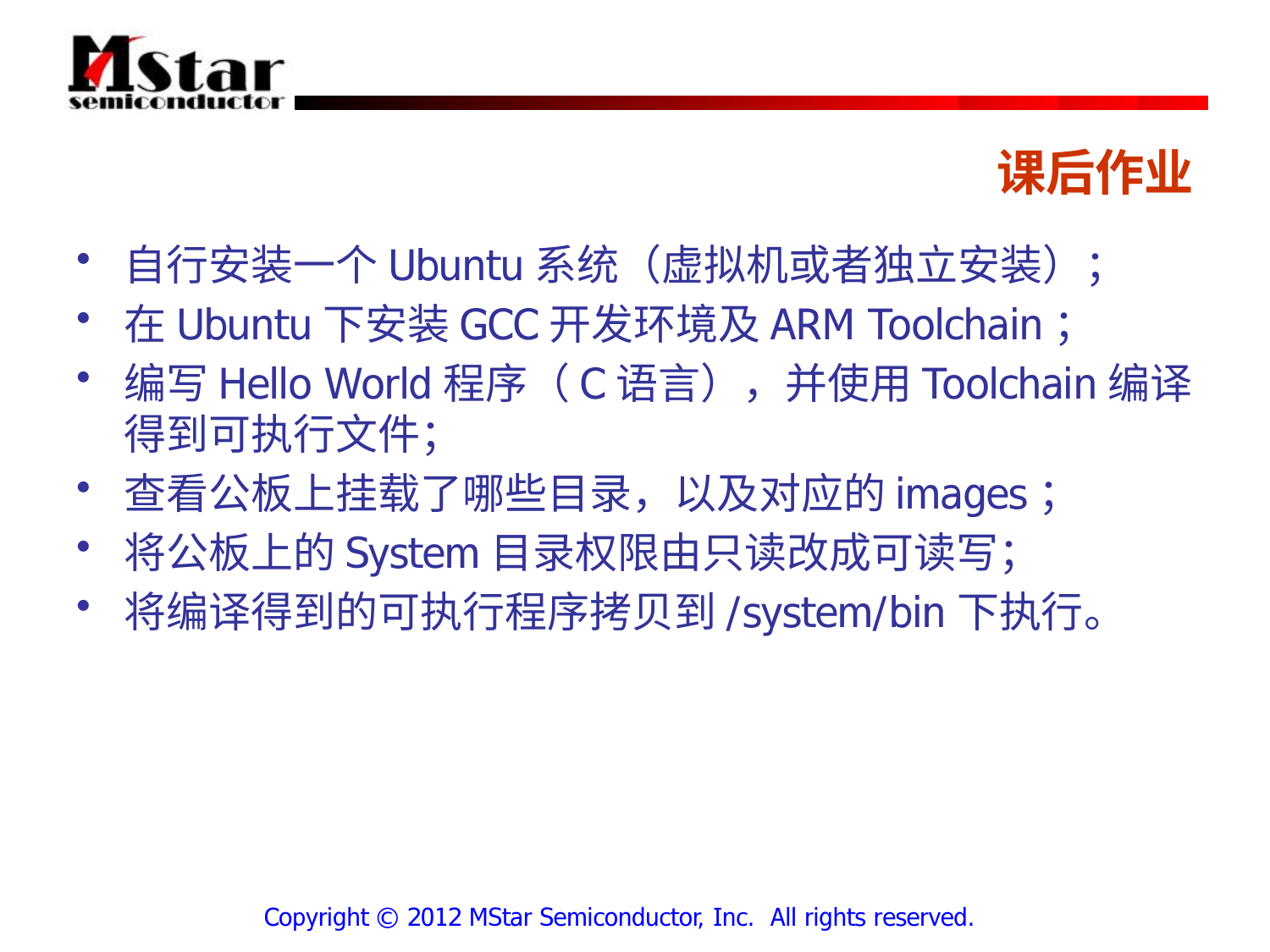

# 课后作业
自行安装一个Ubuntu系统（虚拟机或者独立安装）；
在Ubuntu下安装GCC开发环境及ARM Toolchain；
编写Hello World程序（C语言），并使用Toolchain编译得到可执行文件；
查看公板上挂载了哪些目录，以及对应的images；
将公板上的System目录权限由只读改成可读写；
将编译得到的可执行程序拷贝到/system/bin下执行。

Copyright © 2012 MStar Semiconductor, Inc.  All rights reserved.